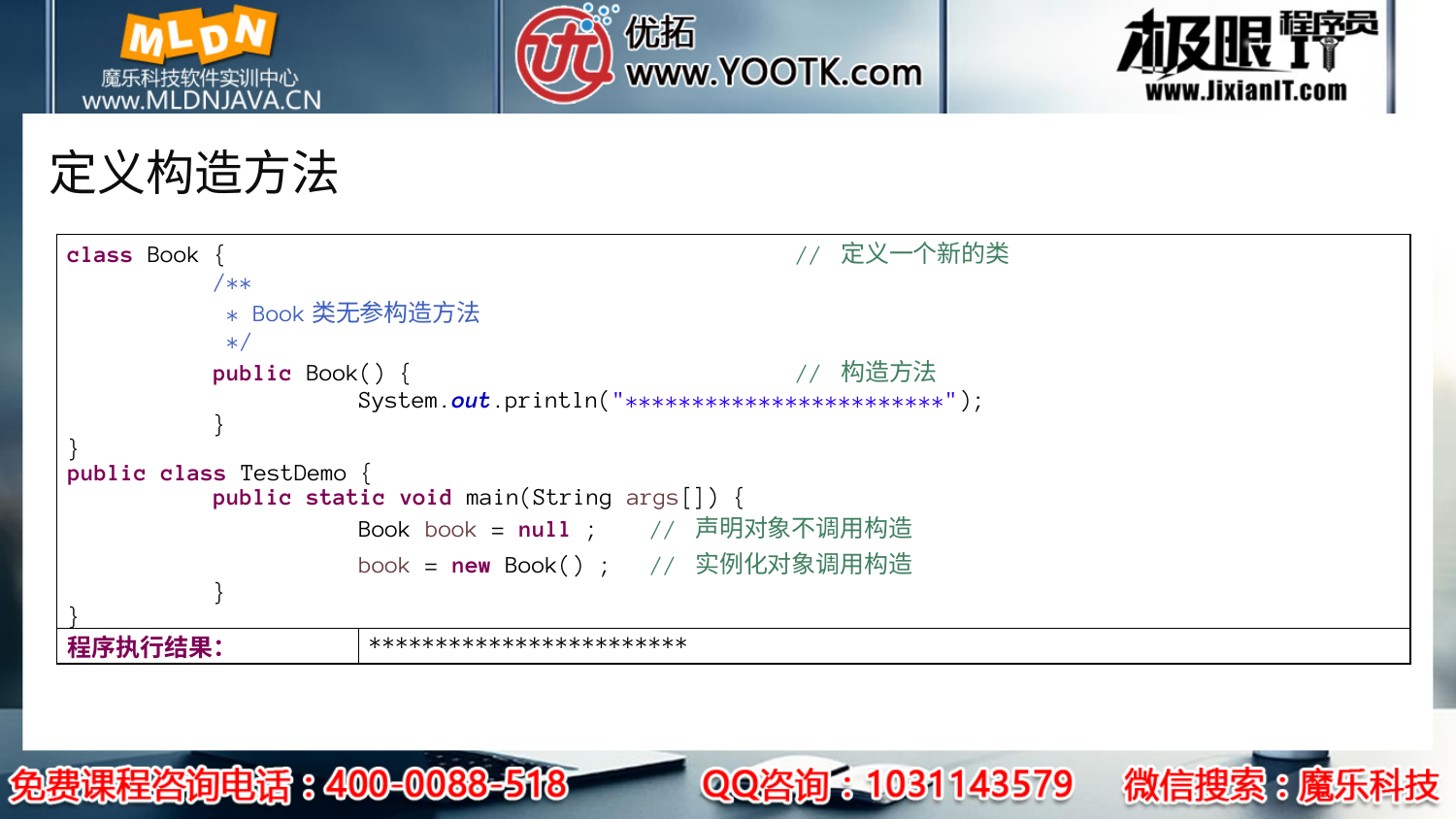

# 定义构造方法
| class Book { // 定义一个新的类 /\*\* \* Book类无参构造方法 \*/ public Book() { // 构造方法 System.out.println("\*\*\*\*\*\*\*\*\*\*\*\*\*\*\*\*\*\*\*\*\*\*\*\*"); } } public class TestDemo { public static void main(String args[]) { Book book = null ; // 声明对象不调用构造 book = new Book() ; // 实例化对象调用构造 } } |  |
| --- | --- |
| 程序执行结果： | \*\*\*\*\*\*\*\*\*\*\*\*\*\*\*\*\*\*\*\*\*\*\*\* |